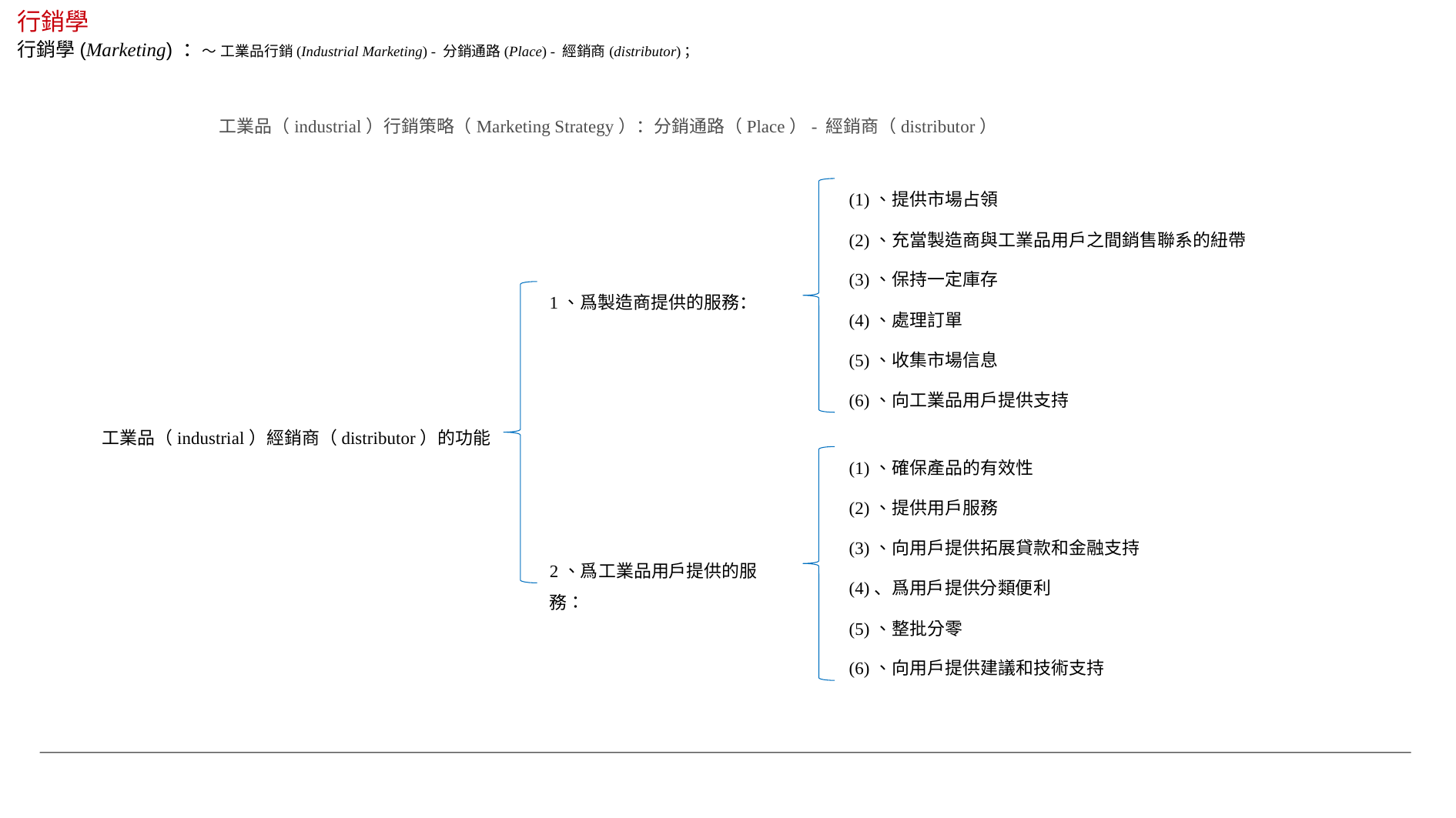

行銷學
行銷學(Marketing) ：～ 工業品行銷(Industrial Marketing) - 分銷通路(Place) - 經銷商(distributor)；
工業品（industrial）行銷策略（Marketing Strategy）：分銷通路（Place）- 經銷商（distributor）
(1)、提供市場占領

(2)、充當製造商與工業品用戶之間銷售聯系的紐帶
(3)、保持一定庫存
1、爲製造商提供的服務：

(4)、處理訂單
(5)、收集市場信息
(6)、向工業品用戶提供支持
工業品（industrial）經銷商（distributor）的功能
(1)、確保產品的有效性

(2)、提供用戶服務
(3)、向用戶提供拓展貸款和金融支持
2、爲工業品用戶提供的服務：
(4)、爲用戶提供分類便利
(5)、整批分零
(6)、向用戶提供建議和技術支持